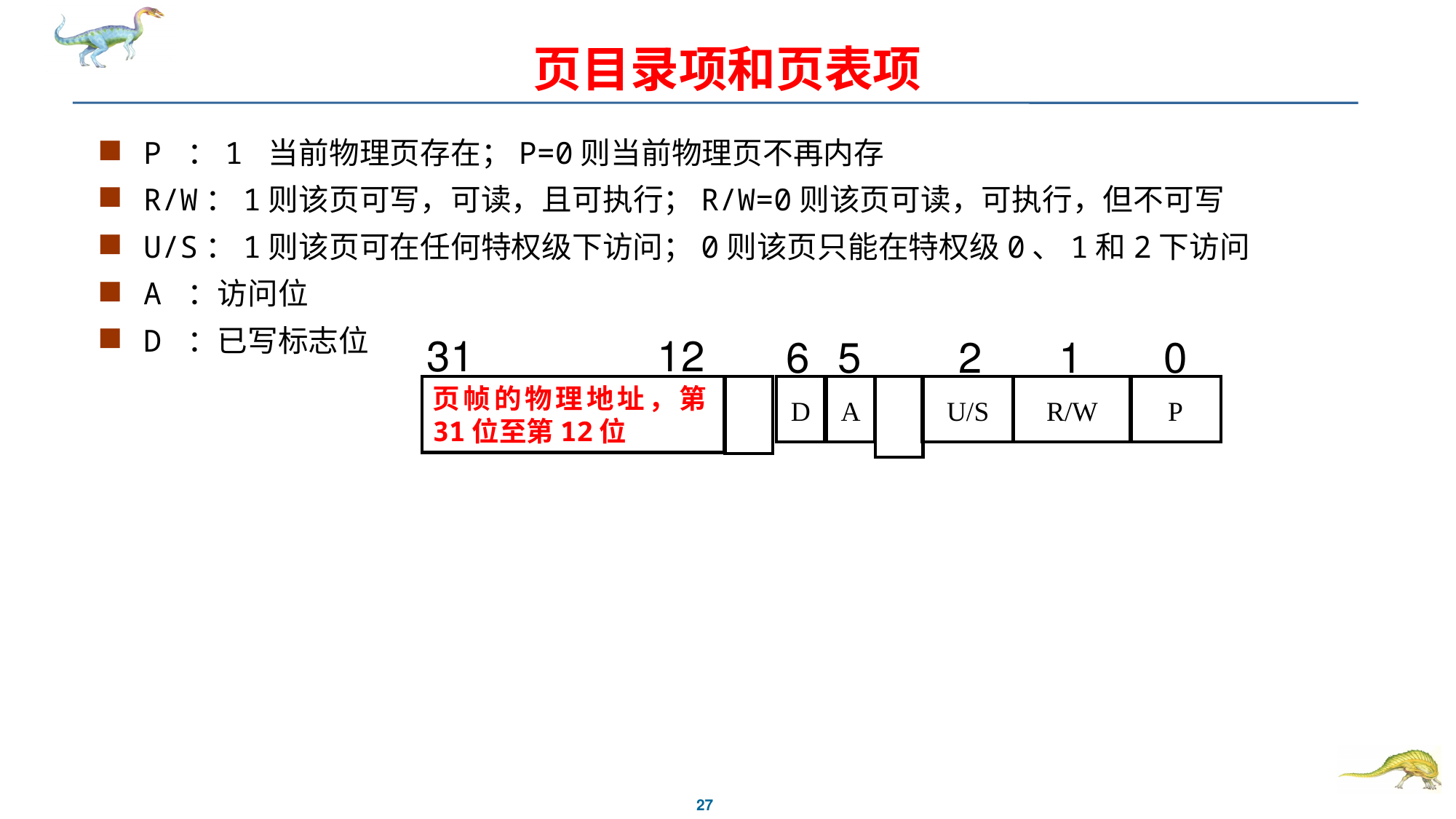

# 页目录项和页表项
P ：1 当前物理页存在；P=0则当前物理页不再内存
R/W：1则该页可写，可读，且可执行；R/W=0则该页可读，可执行，但不可写
U/S：1则该页可在任何特权级下访问；0则该页只能在特权级0、1和2下访问
A ：访问位
D ：已写标志位

31
12
6
5
2
1
0
页帧的物理地址，第31位至第12位

D
A

U/S
R/W
P